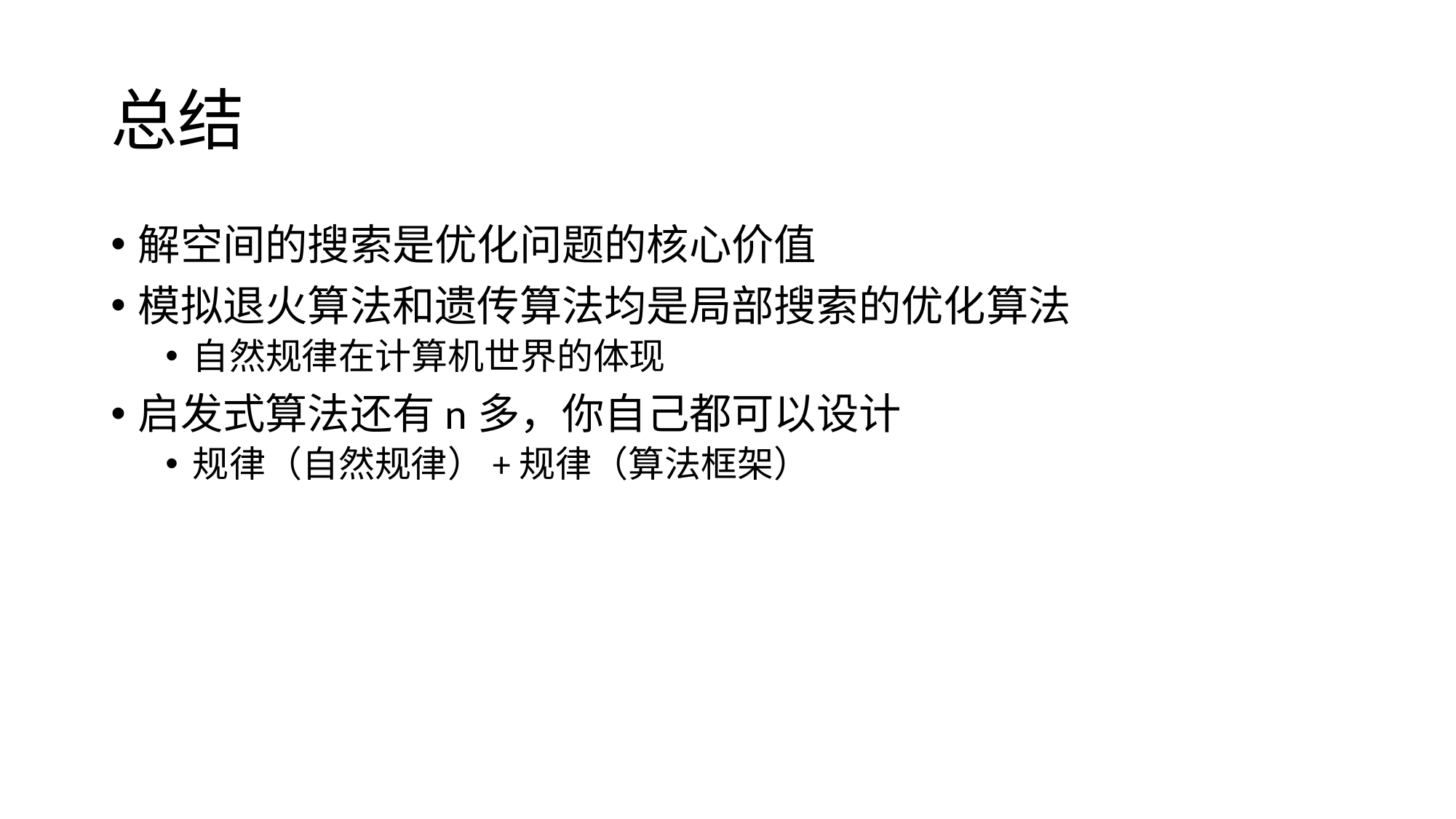

# 总结
解空间的搜索是优化问题的核心价值
模拟退火算法和遗传算法均是局部搜索的优化算法
自然规律在计算机世界的体现
启发式算法还有n多，你自己都可以设计
规律（自然规律）+规律（算法框架）